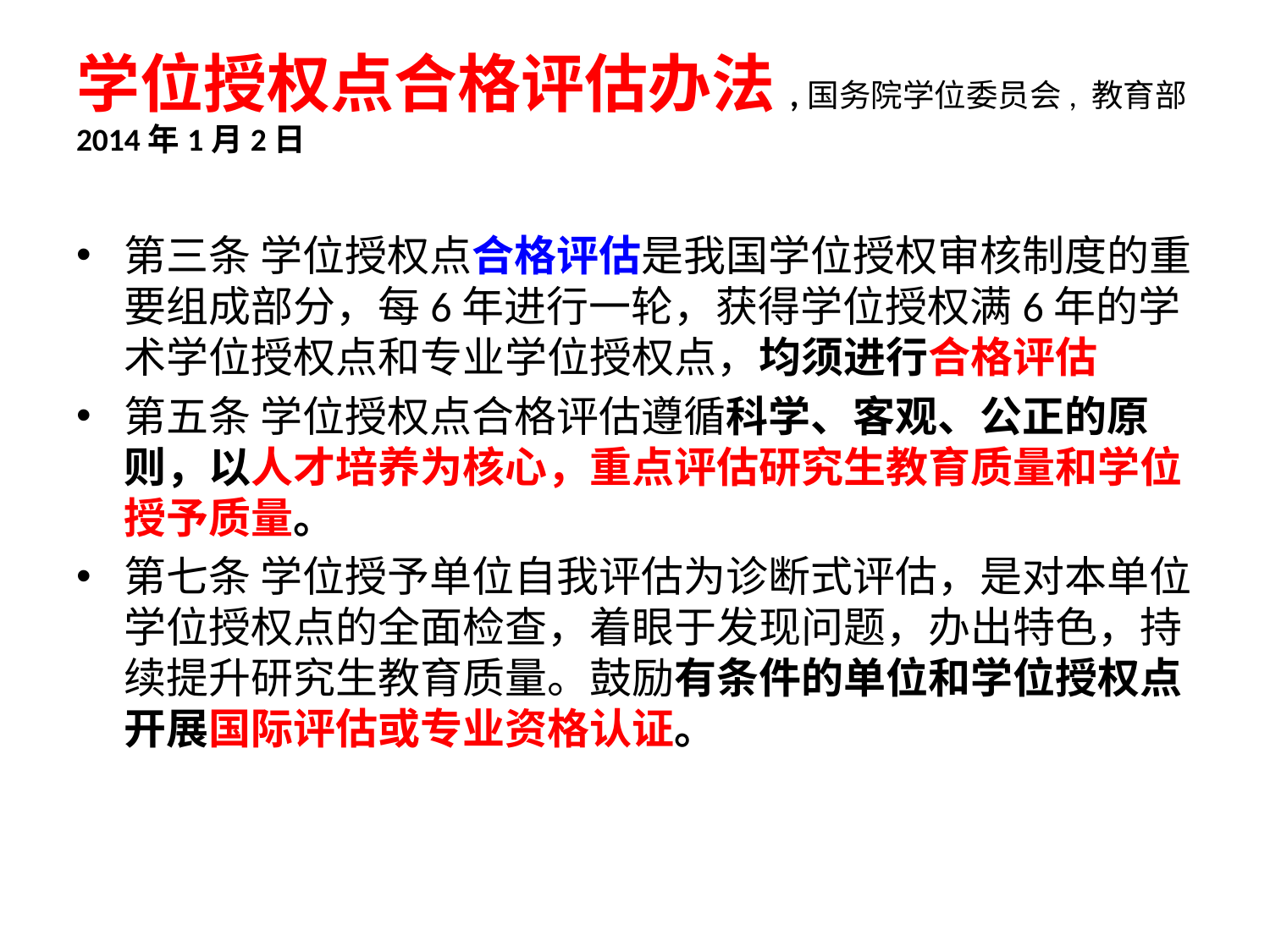

# 学位授权点合格评估办法,国务院学位委员会, 教育部2014年1月2日
第三条 学位授权点合格评估是我国学位授权审核制度的重要组成部分，每6年进行一轮，获得学位授权满6年的学术学位授权点和专业学位授权点，均须进行合格评估
第五条 学位授权点合格评估遵循科学、客观、公正的原则，以人才培养为核心，重点评估研究生教育质量和学位授予质量。
第七条 学位授予单位自我评估为诊断式评估，是对本单位学位授权点的全面检查，着眼于发现问题，办出特色，持续提升研究生教育质量。鼓励有条件的单位和学位授权点开展国际评估或专业资格认证。